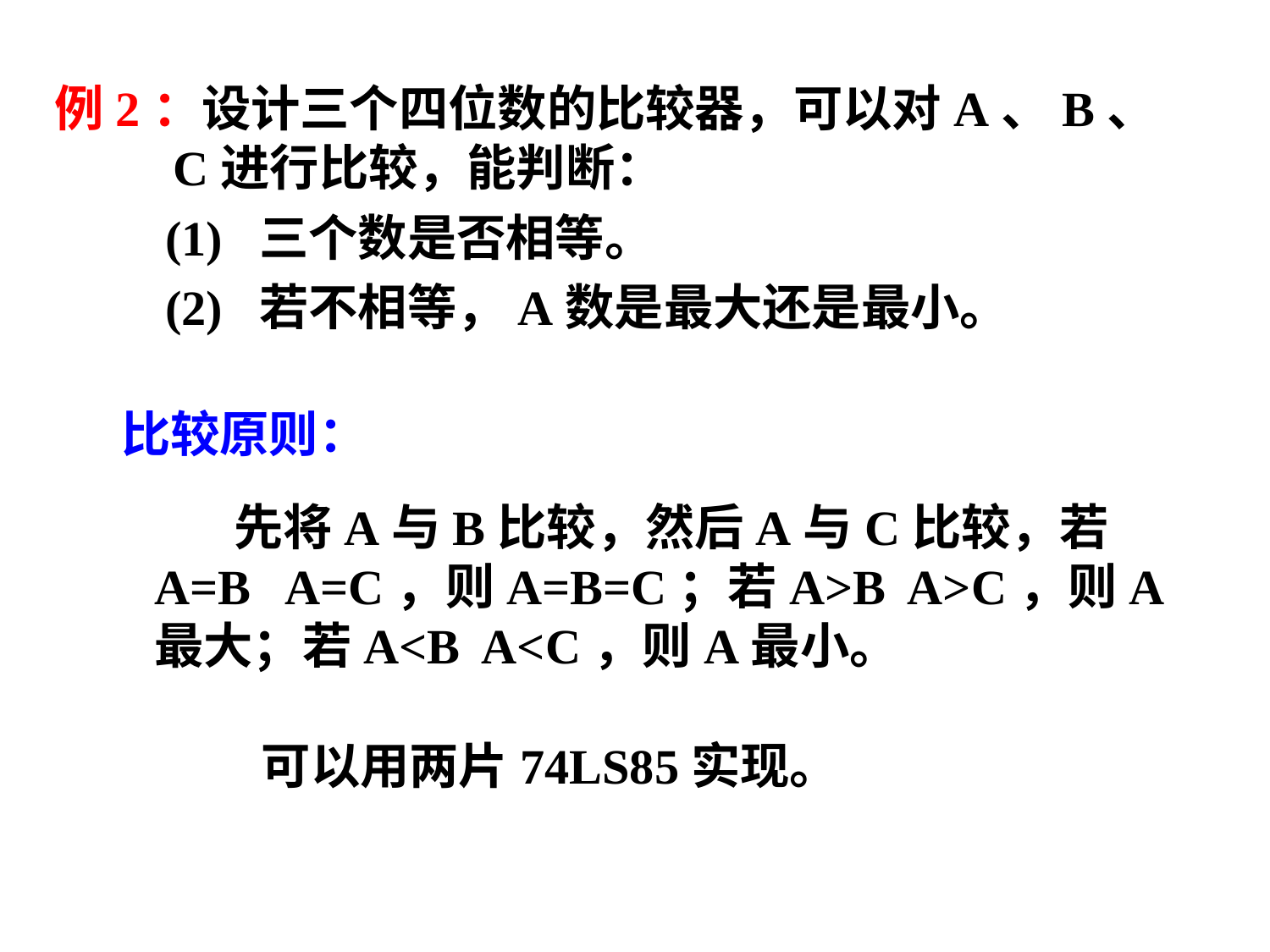

例2：设计三个四位数的比较器，可以对A、B、C进行比较，能判断：
         (1)  三个数是否相等。
         (2)  若不相等，A数是最大还是最小。
比较原则：
先将A与B比较，然后A与C比较，若A=B   A=C，则A=B=C；若A>B  A>C，则A最大；若A<B  A<C，则A最小。
可以用两片74LS85实现。